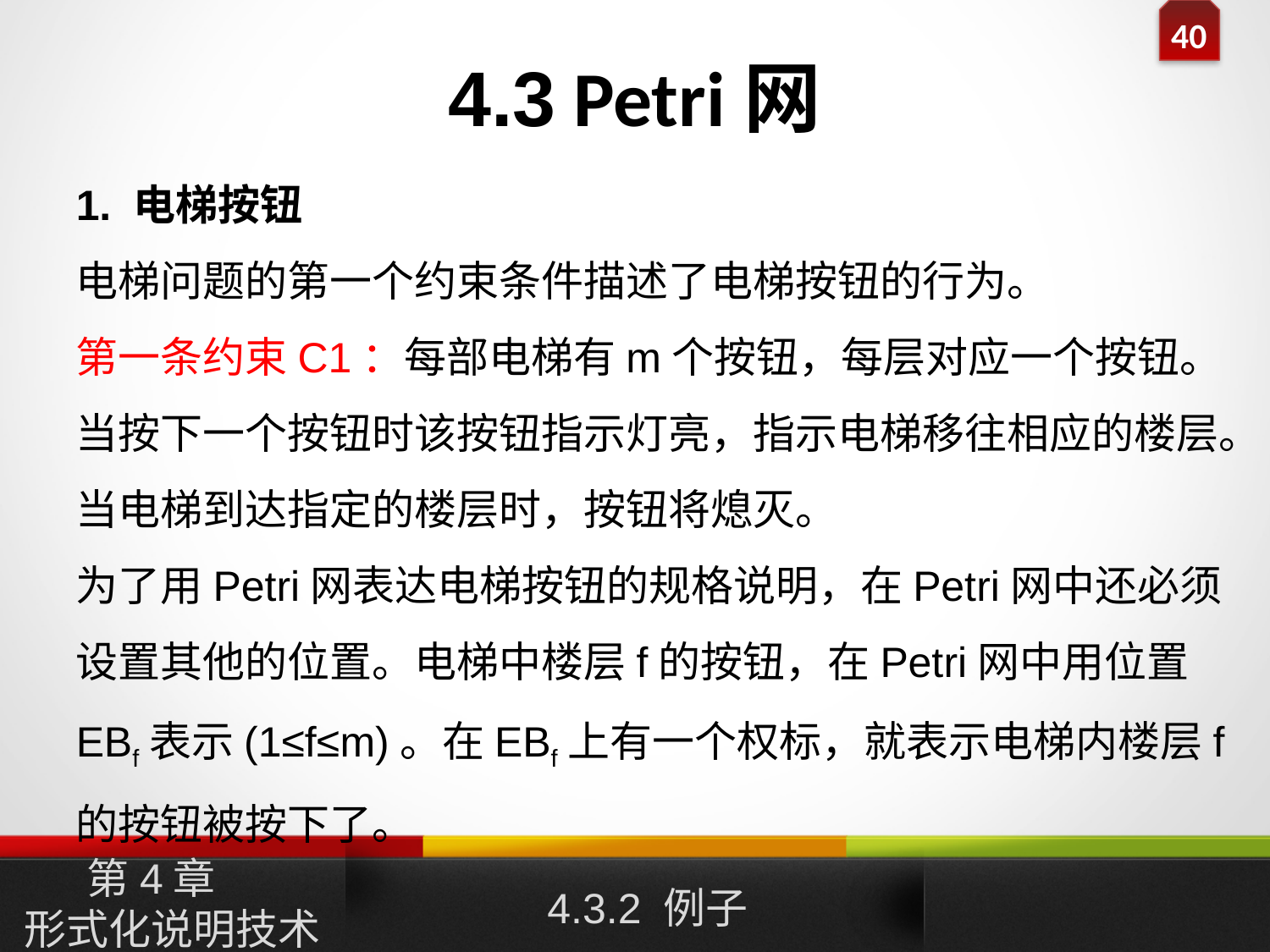

# 4.3 Petri网
1. 电梯按钮
电梯问题的第一个约束条件描述了电梯按钮的行为。
第一条约束C1：每部电梯有m个按钮，每层对应一个按钮。当按下一个按钮时该按钮指示灯亮，指示电梯移往相应的楼层。当电梯到达指定的楼层时，按钮将熄灭。
为了用Petri网表达电梯按钮的规格说明，在Petri网中还必须设置其他的位置。电梯中楼层f的按钮，在Petri网中用位置EBf表示(1≤f≤m)。在EBf上有一个权标，就表示电梯内楼层f的按钮被按下了。
第4章
形式化说明技术
4.3.2 例子